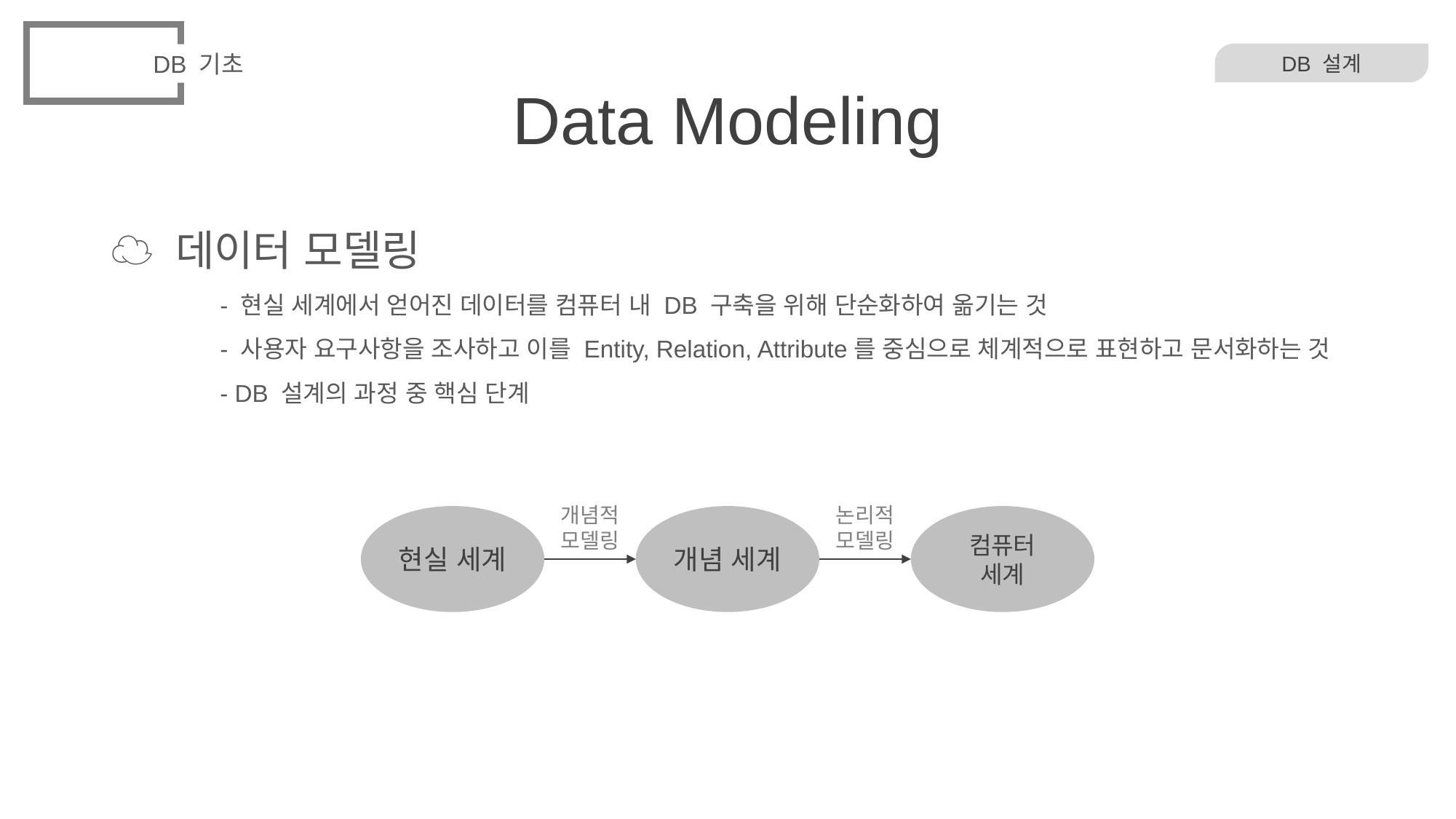

DB 기초
# Data Modeling
DB 설계
☁ 데이터 모델링
	- 현실 세계에서 얻어진 데이터를 컴퓨터 내 DB 구축을 위해 단순화하여 옮기는 것
	- 사용자 요구사항을 조사하고 이를 Entity, Relation, Attribute를 중심으로 체계적으로 표현하고 문서화하는 것
	- DB 설계의 과정 중 핵심 단계

개념적
모델링
논리적
모델링
현실 세계
개념 세계
컴퓨터
세계